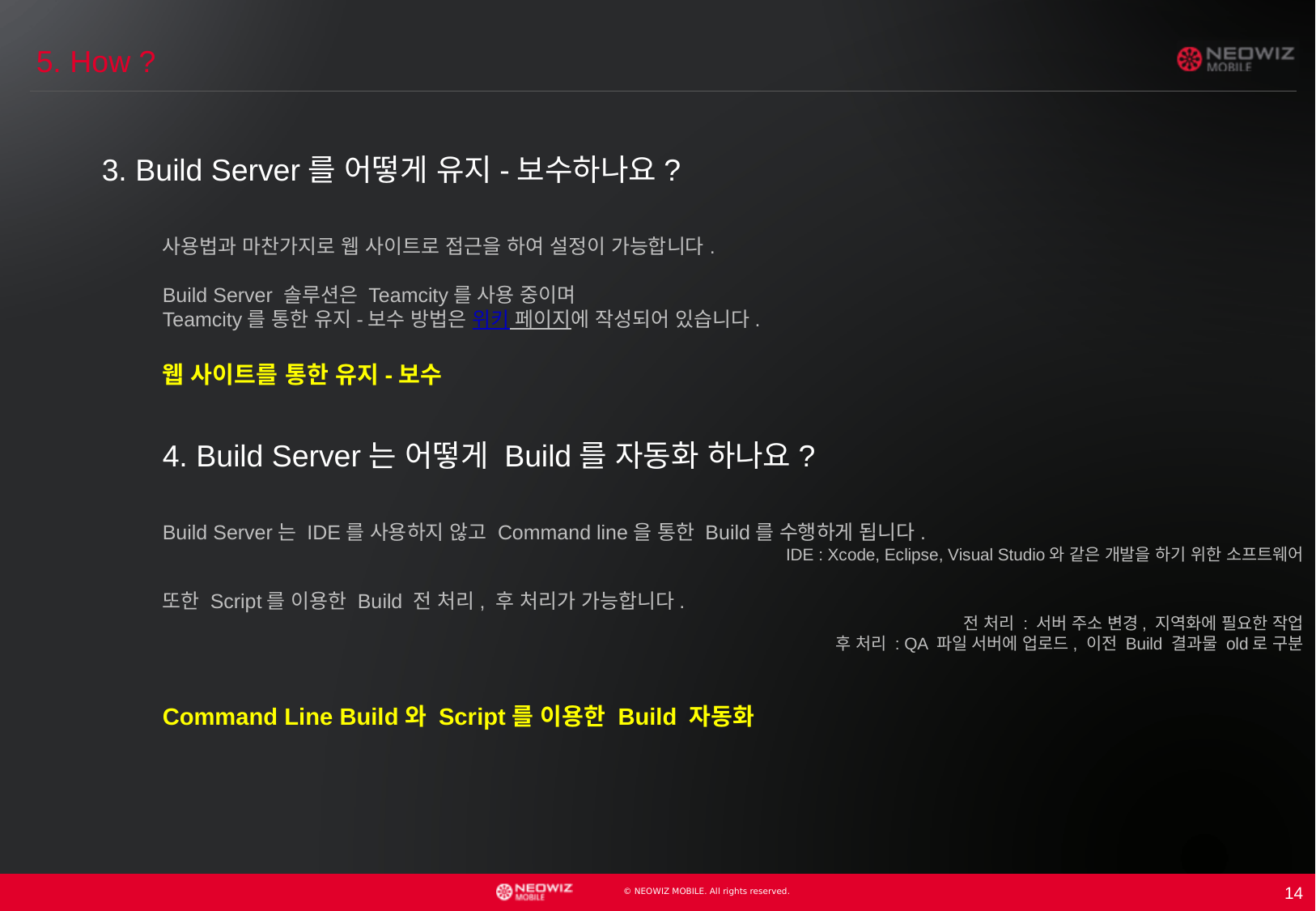

5. How ?
3. Build Server를 어떻게 유지-보수하나요?

사용법과 마찬가지로 웹 사이트로 접근을 하여 설정이 가능합니다.

Build Server 솔루션은 Teamcity를 사용 중이며
Teamcity를 통한 유지-보수 방법은 위키 페이지에 작성되어 있습니다.

웹 사이트를 통한 유지-보수

4. Build Server는 어떻게 Build를 자동화 하나요?

Build Server는 IDE를 사용하지 않고 Command line을 통한 Build를 수행하게 됩니다.
IDE : Xcode, Eclipse, Visual Studio와 같은 개발을 하기 위한 소프트웨어

또한 Script를 이용한 Build 전 처리, 후 처리가 가능합니다.
전 처리 : 서버 주소 변경, 지역화에 필요한 작업
후 처리 : QA 파일 서버에 업로드, 이전 Build 결과물 old로 구분

Command Line Build와 Script를 이용한 Build 자동화
14